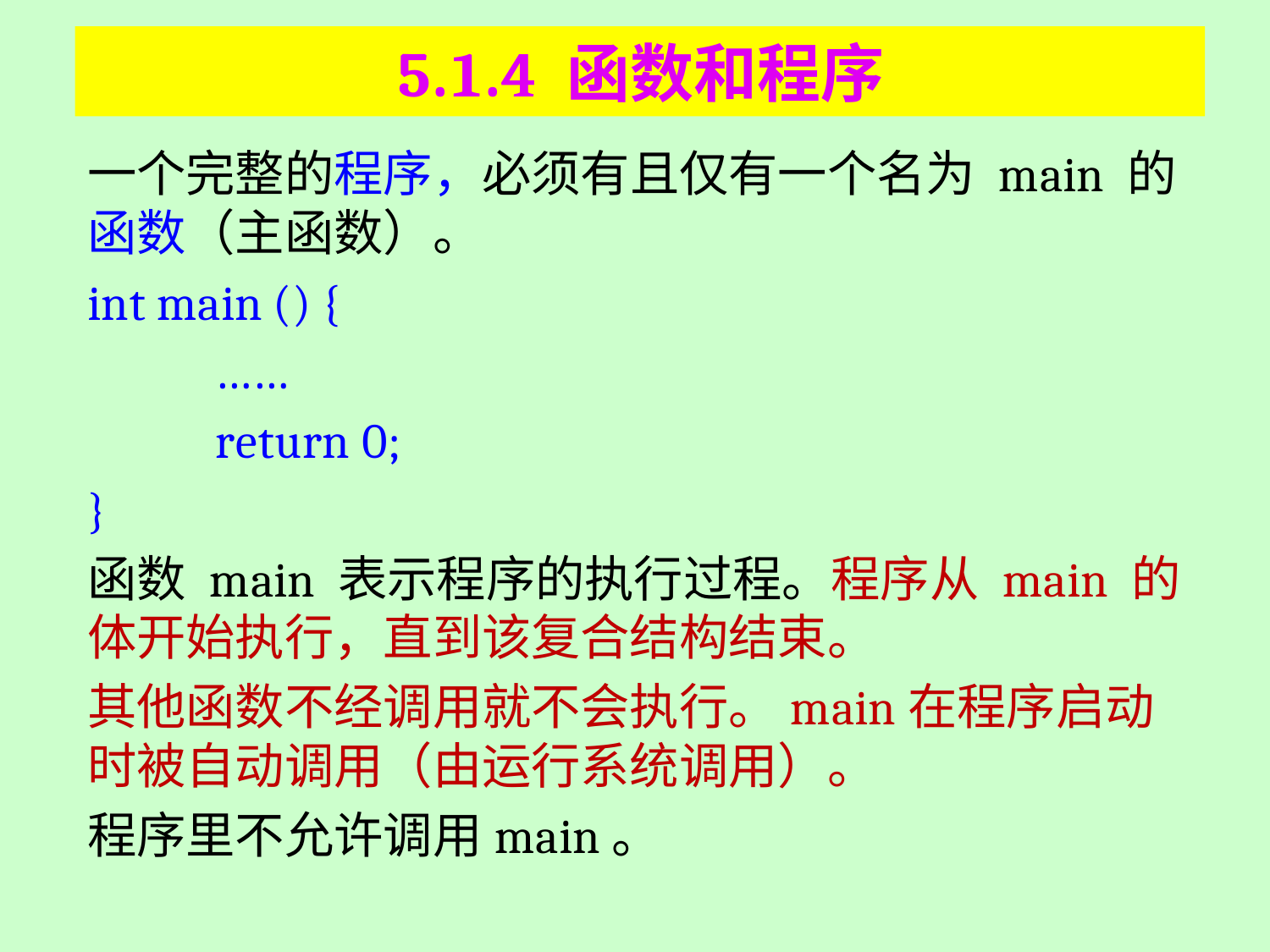

# 5.1.4 函数和程序
一个完整的程序，必须有且仅有一个名为 main 的函数（主函数）。
int main () {
	……
	return 0;
}
函数 main 表示程序的执行过程。程序从 main 的体开始执行，直到该复合结构结束。
其他函数不经调用就不会执行。main在程序启动时被自动调用（由运行系统调用）。
程序里不允许调用main。
29